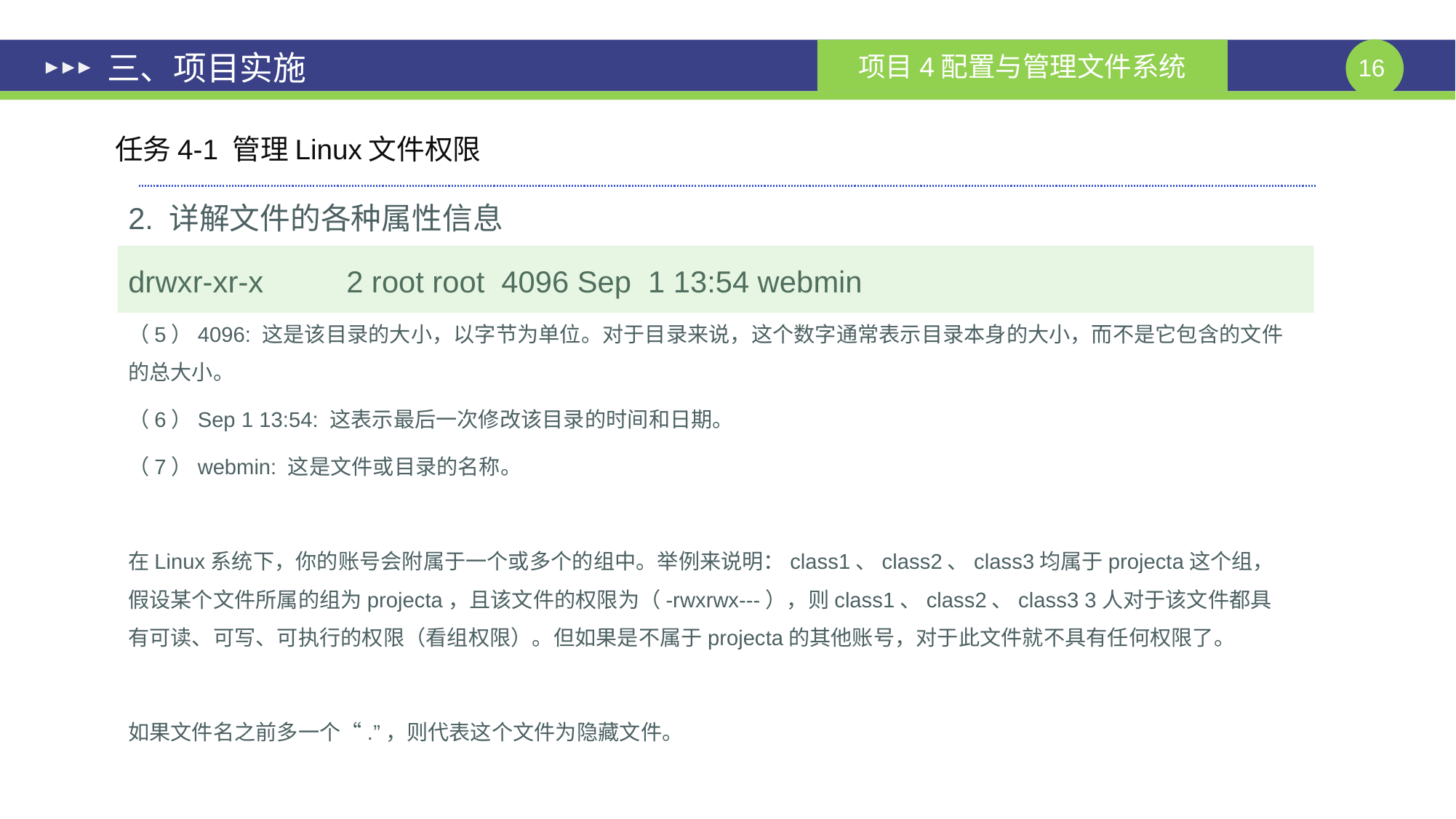

# 三、项目实施
任务4-1 管理Linux文件权限
2. 详解文件的各种属性信息
drwxr-xr-x 	2 root root  4096 Sep  1 13:54 webmin
（5）4096: 这是该目录的大小，以字节为单位。对于目录来说，这个数字通常表示目录本身的大小，而不是它包含的文件的总大小。
（6）Sep 1 13:54: 这表示最后一次修改该目录的时间和日期。
（7）webmin: 这是文件或目录的名称。

在Linux系统下，你的账号会附属于一个或多个的组中。举例来说明：class1、class2、class3均属于projecta这个组，假设某个文件所属的组为projecta，且该文件的权限为（-rwxrwx---），则class1、class2、class3 3人对于该文件都具有可读、可写、可执行的权限（看组权限）。但如果是不属于projecta的其他账号，对于此文件就不具有任何权限了。

如果文件名之前多一个“.”，则代表这个文件为隐藏文件。